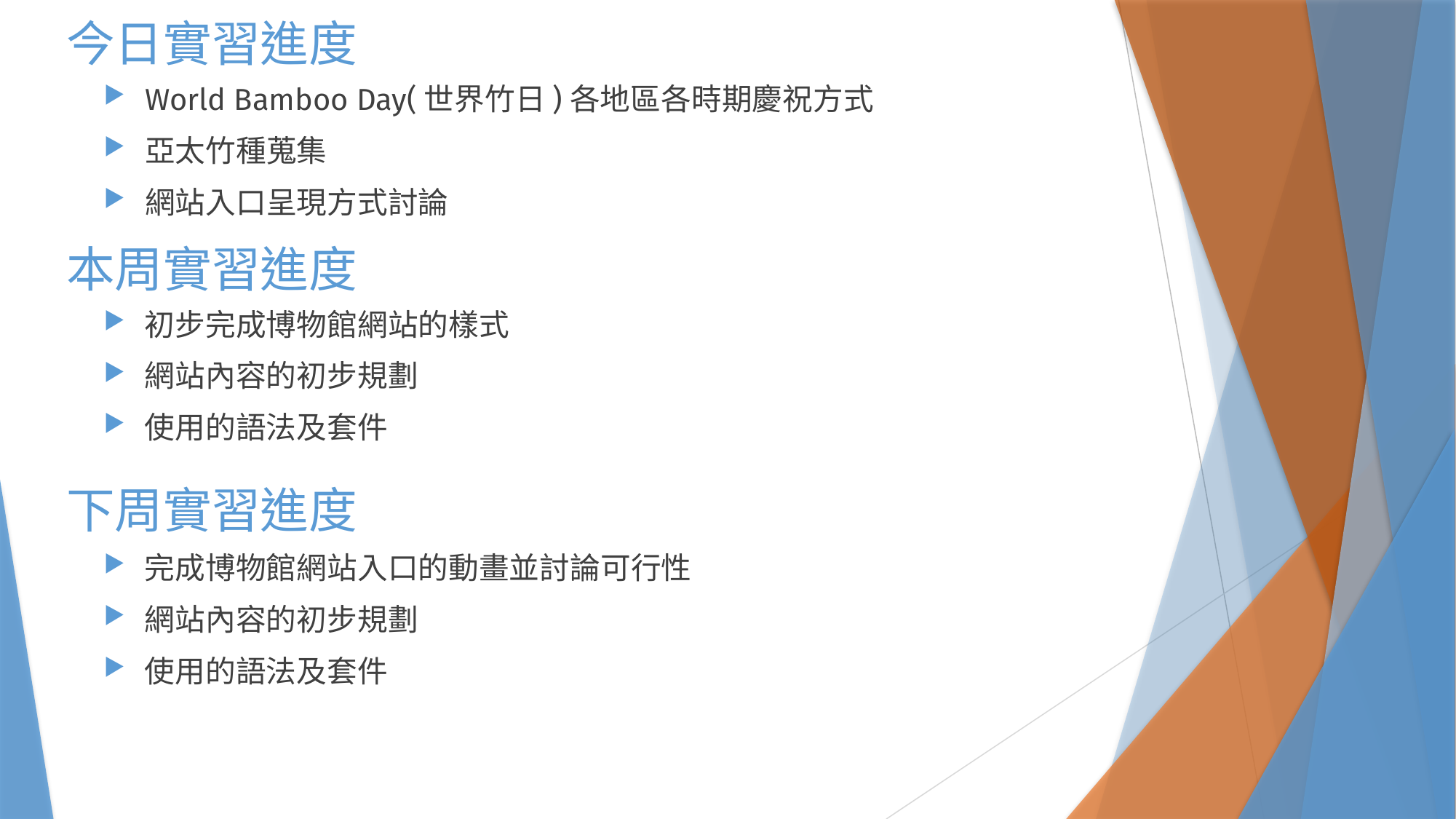

今日實習進度
World Bamboo Day(世界竹日)各地區各時期慶祝方式
亞太竹種蒐集
網站入口呈現方式討論
# 本周實習進度
初步完成博物館網站的樣式
網站內容的初步規劃
使用的語法及套件

下周實習進度
完成博物館網站入口的動畫並討論可行性
網站內容的初步規劃
使用的語法及套件